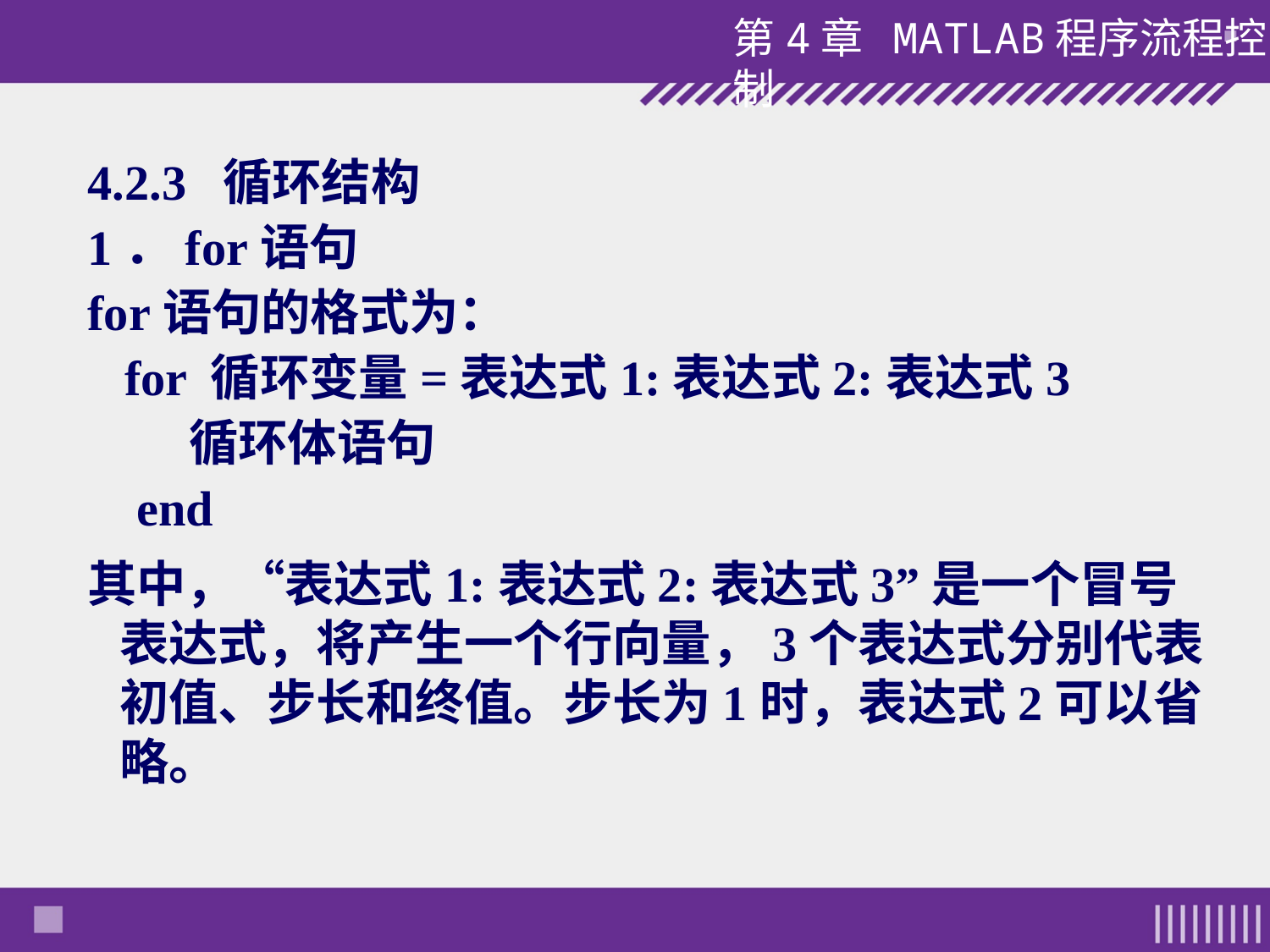

4.2.3  循环结构
1．for语句
for语句的格式为：
   for 循环变量=表达式1:表达式2:表达式3
        循环体语句
    end
其中，“表达式1:表达式2:表达式3”是一个冒号表达式，将产生一个行向量，3个表达式分别代表初值、步长和终值。步长为1时，表达式2可以省略。